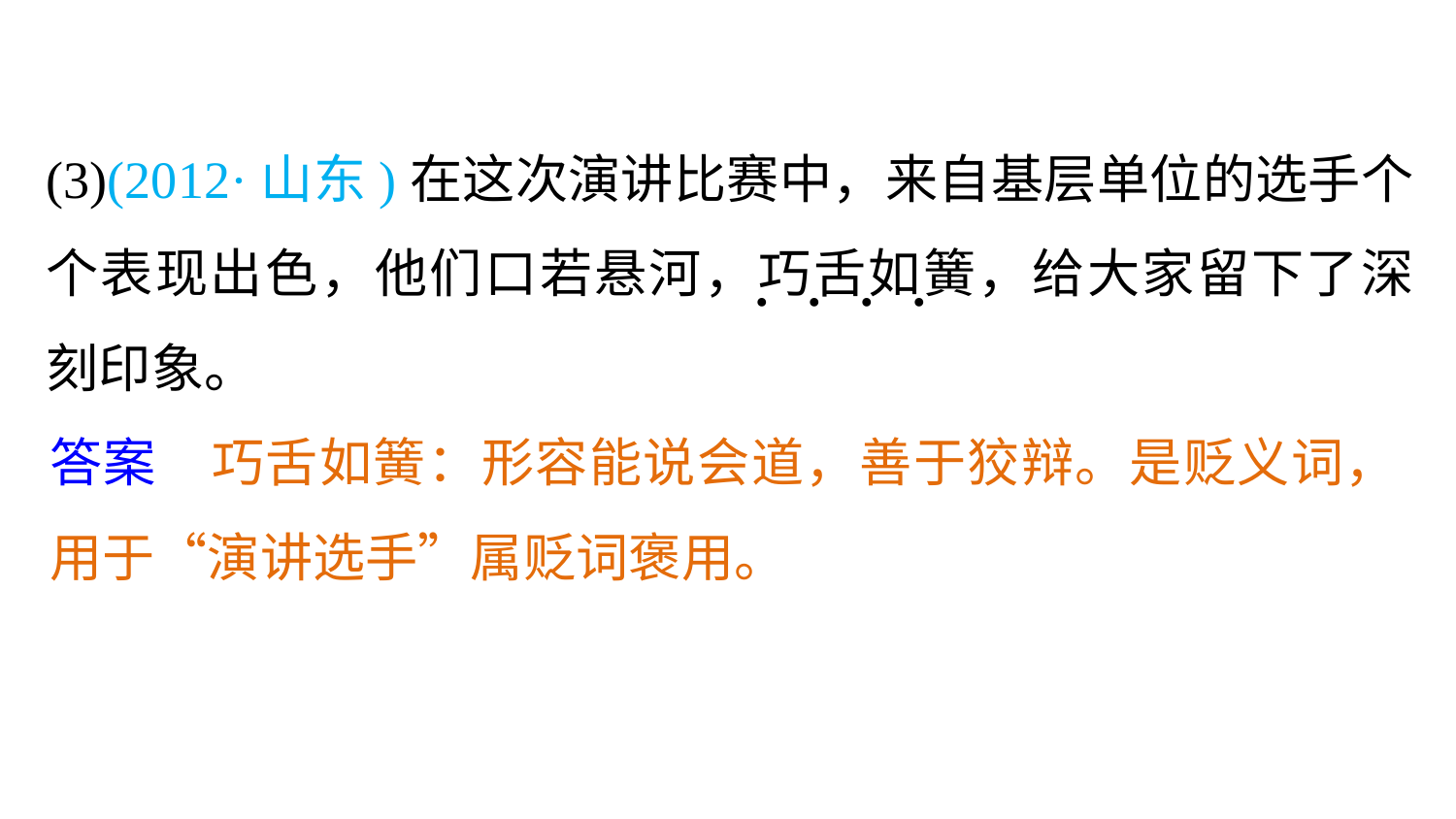

(3)(2012·山东)在这次演讲比赛中，来自基层单位的选手个个表现出色，他们口若悬河，巧舌如簧，给大家留下了深刻印象。
.   .   .   .
答案　巧舌如簧：形容能说会道，善于狡辩。是贬义词，用于“演讲选手”属贬词褒用。